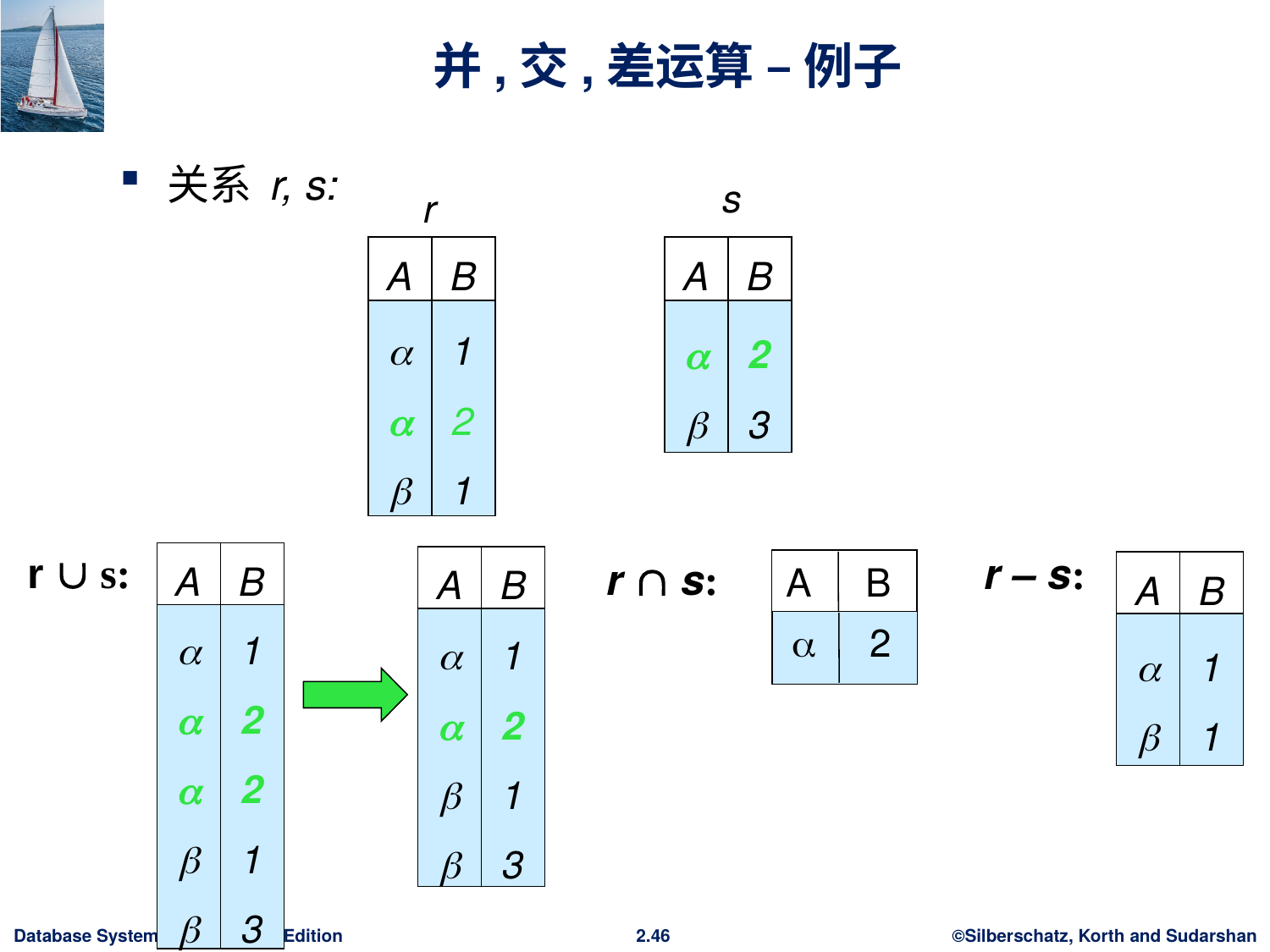

# 并,交,差运算 – 例子
关系 r, s:
s
r
A
B
A
B
α
α
β
1
2
1
α
β
2
3
     r ∪ s:
r – s:
A
B
A
B
r ∩ s:

A     B

A
B
α
α
α
β
β
1
2
2
1
3
α
α
β
β
1
2
1
3

α     2

α
β
1
1